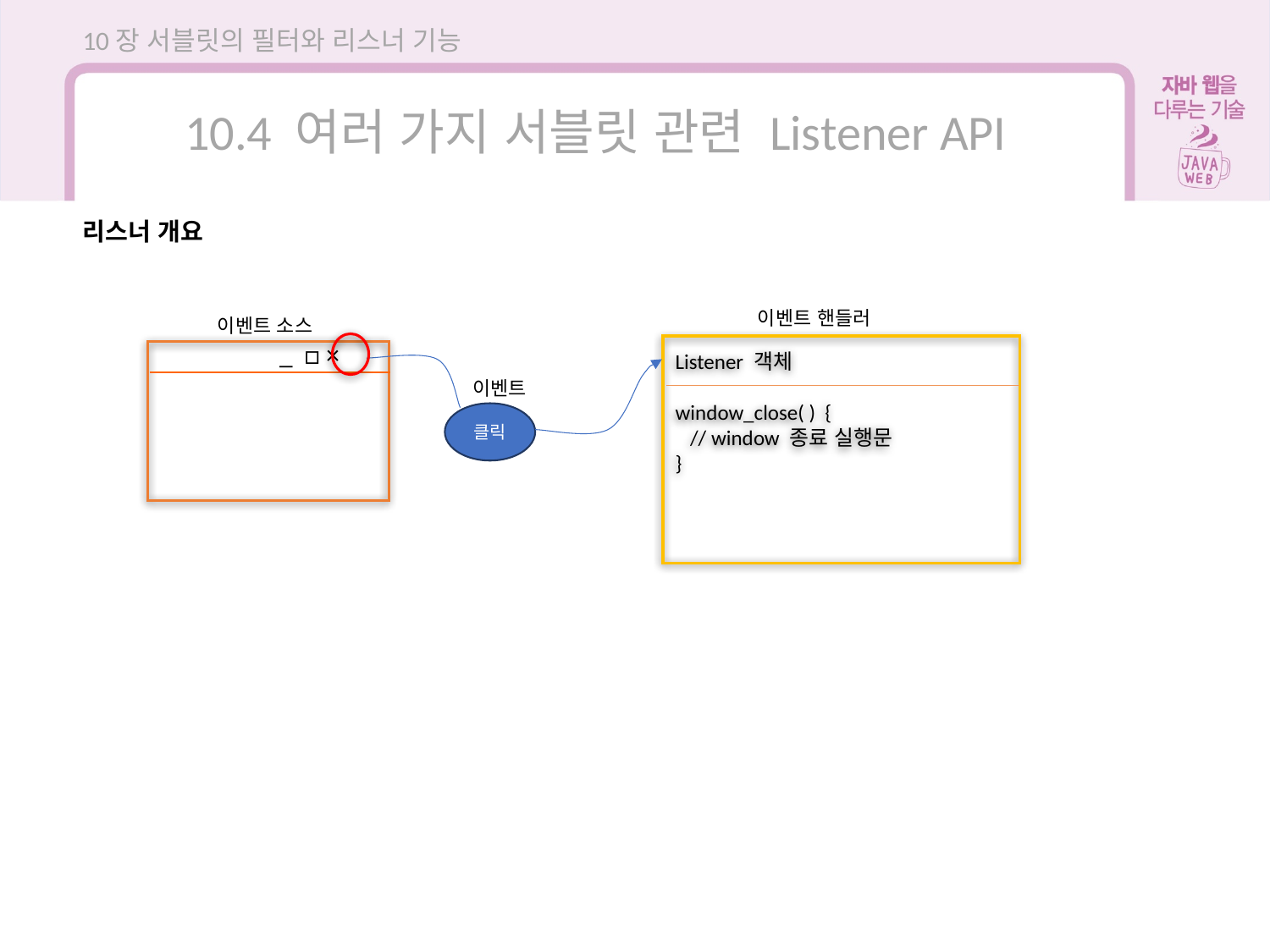

10장 서블릿의 필터와 리스너 기능
10.4 여러 가지 서블릿 관련 Listener API
리스너 개요
이벤트 핸들러
Listener 객체

window_close( )  {
   // window 종료 실행문
}

이벤트 소스

_  □ ×

이벤트
클릭